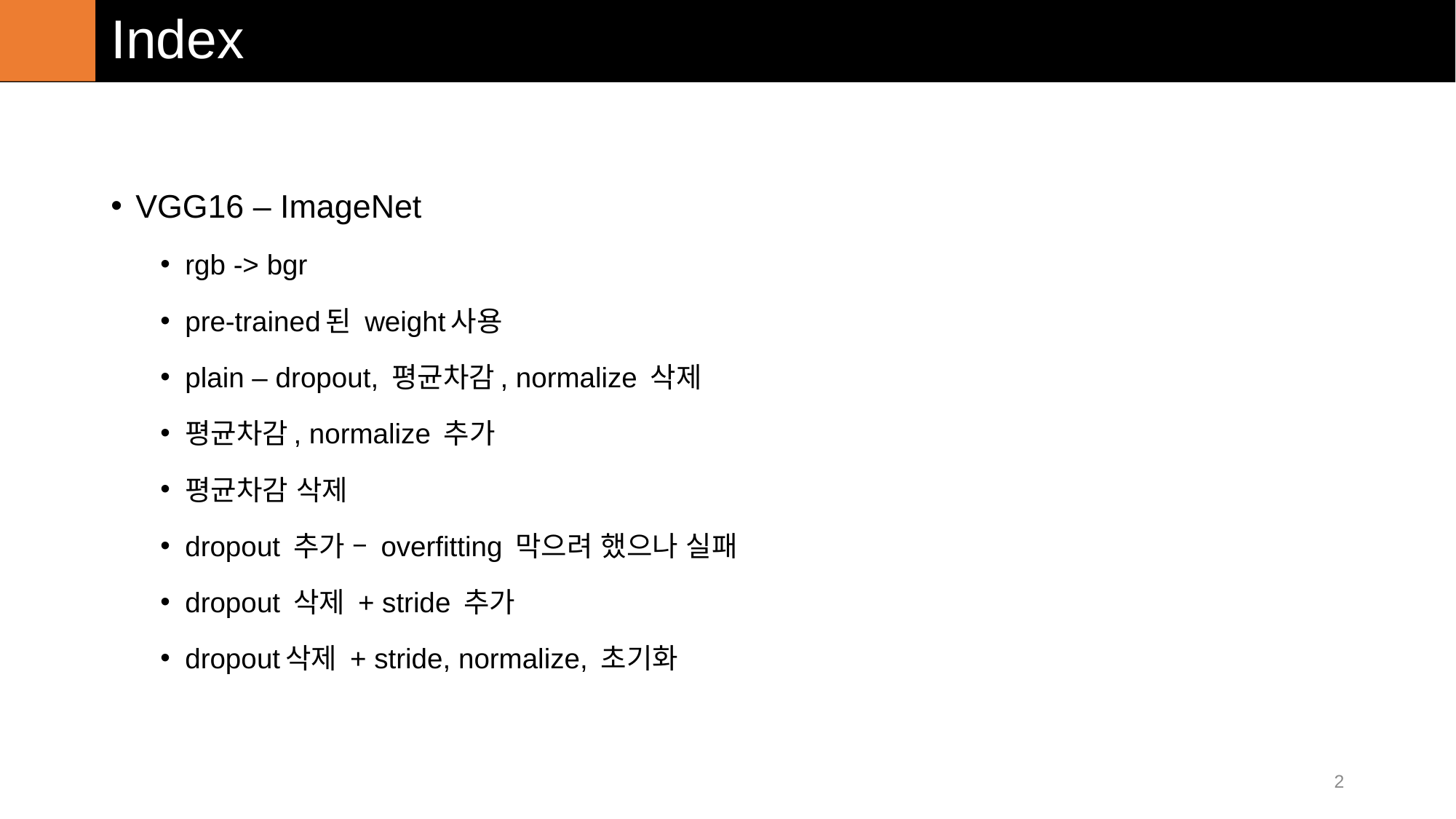

# Index
VGG16 – ImageNet
rgb -> bgr
pre-trained된 weight사용
plain – dropout, 평균차감, normalize 삭제
평균차감, normalize 추가
평균차감 삭제
dropout 추가 – overfitting 막으려 했으나 실패
dropout 삭제 + stride 추가
dropout삭제 + stride, normalize, 초기화

2